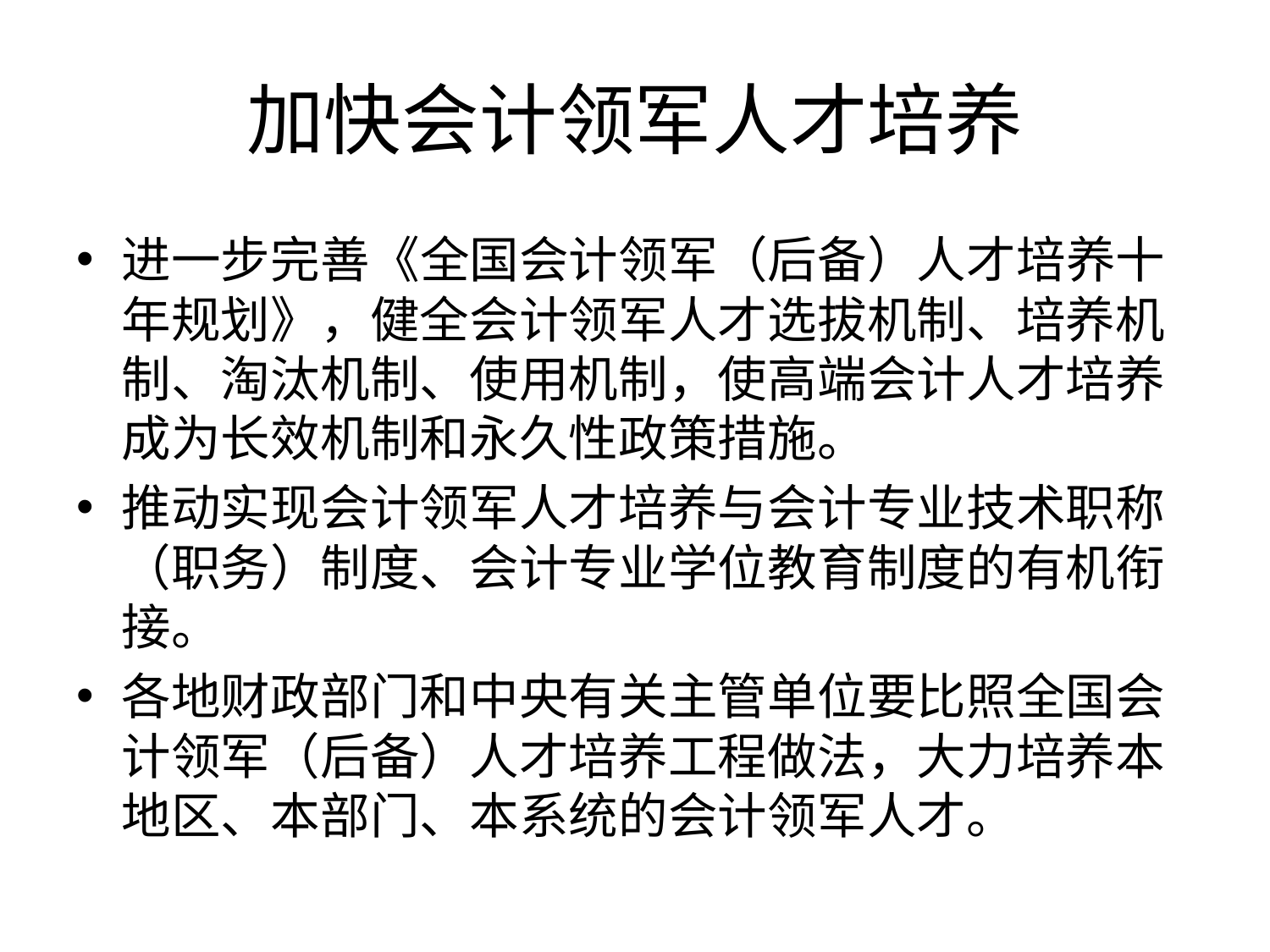

# 加快会计领军人才培养
进一步完善《全国会计领军（后备）人才培养十年规划》，健全会计领军人才选拔机制、培养机制、淘汰机制、使用机制，使高端会计人才培养成为长效机制和永久性政策措施。
推动实现会计领军人才培养与会计专业技术职称（职务）制度、会计专业学位教育制度的有机衔接。
各地财政部门和中央有关主管单位要比照全国会计领军（后备）人才培养工程做法，大力培养本地区、本部门、本系统的会计领军人才。